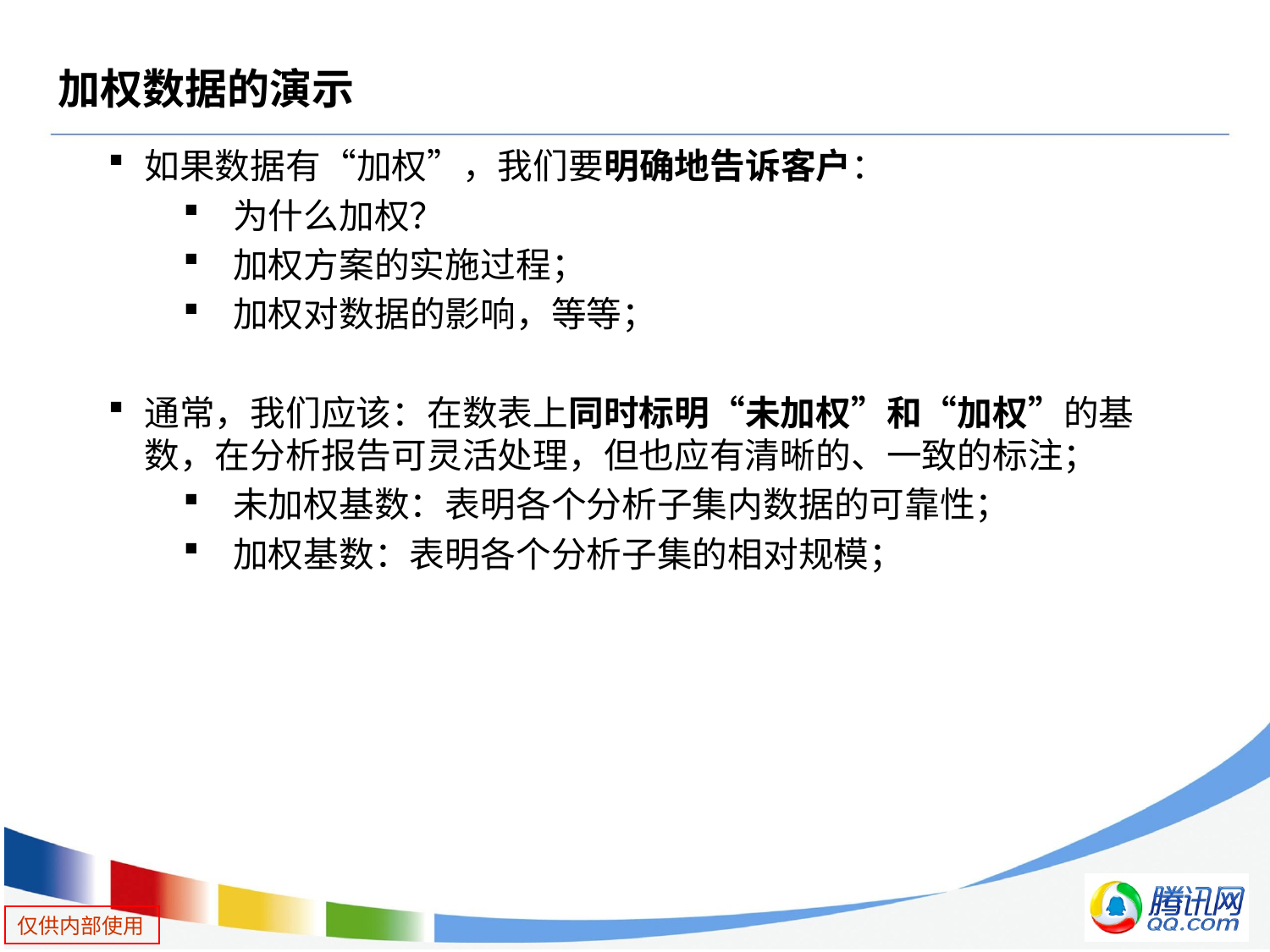

# 加权数据的演示
如果数据有“加权”，我们要明确地告诉客户：
为什么加权？
加权方案的实施过程；
加权对数据的影响，等等；

通常，我们应该：在数表上同时标明“未加权”和“加权”的基数，在分析报告可灵活处理，但也应有清晰的、一致的标注；
未加权基数：表明各个分析子集内数据的可靠性；
加权基数：表明各个分析子集的相对规模；